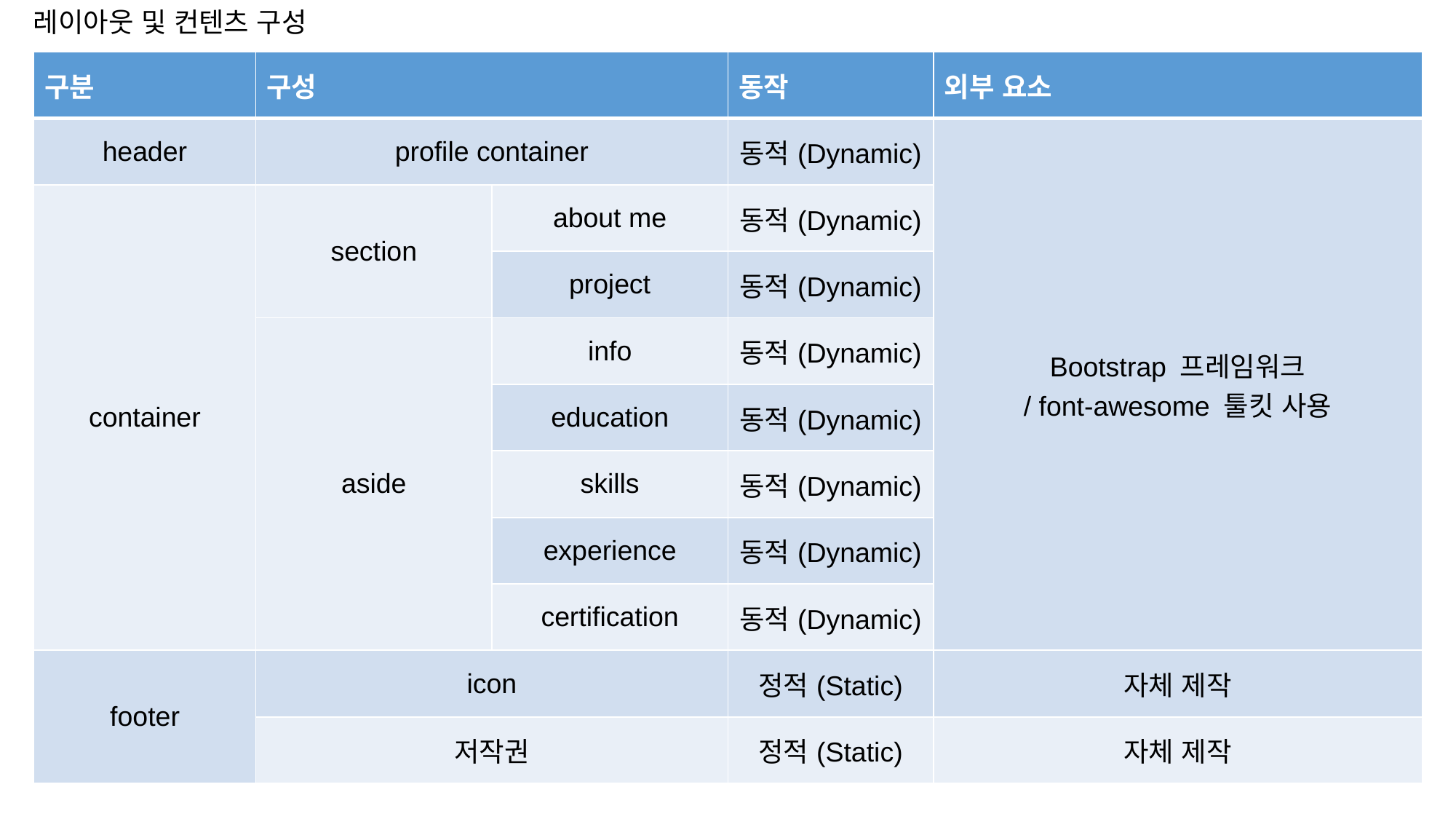

레이아웃 및 컨텐츠 구성
| 구분 | 구성 |  | 동작 | 외부 요소 |
| --- | --- | --- | --- | --- |
| header | profile container |  | 동적(Dynamic) | Bootstrap 프레임워크 / font-awesome 툴킷 사용 |
| container | section | about me | 동적(Dynamic) |  |
|  |  | project | 동적(Dynamic) |  |
|  | aside | info | 동적(Dynamic) |  |
|  |  | education | 동적(Dynamic) |  |
|  |  | skills | 동적(Dynamic) |  |
|  |  | experience | 동적(Dynamic) |  |
|  |  | certification | 동적(Dynamic) |  |
| footer | icon |  | 정적(Static) | 자체 제작 |
|  | 저작권 |  | 정적(Static) | 자체 제작 |